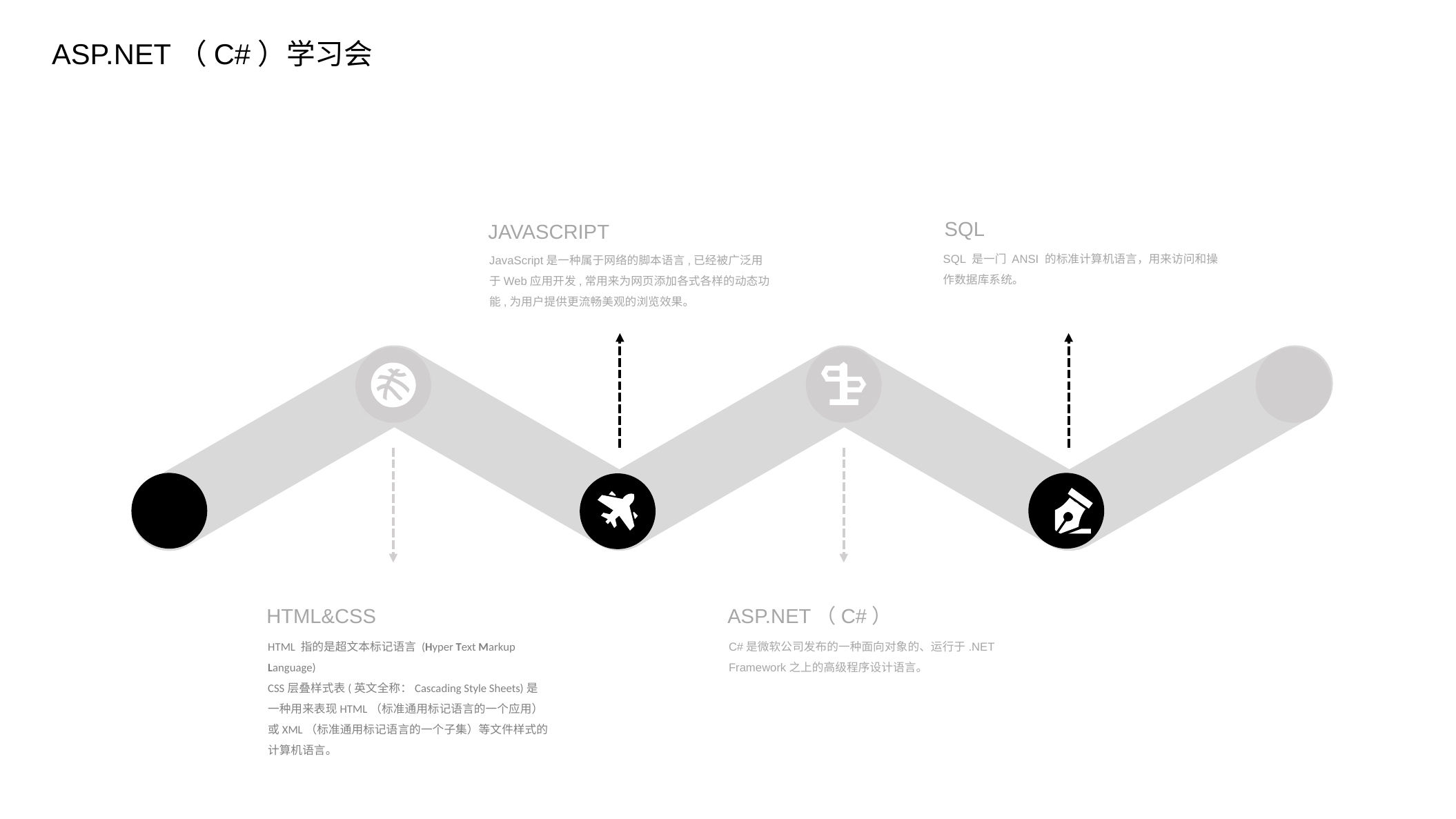

ASP.NET（C#）学习会

SQL
JAVASCRIPT
SQL 是一门 ANSI 的标准计算机语言，用来访问和操作数据库系统。
JavaScript是一种属于网络的脚本语言,已经被广泛用于Web应用开发,常用来为网页添加各式各样的动态功能,为用户提供更流畅美观的浏览效果。
HTML&CSS
ASP.NET（C#）
HTML 指的是超文本标记语言 (Hyper Text Markup Language)
CSS层叠样式表(英文全称：Cascading Style Sheets)是一种用来表现HTML（标准通用标记语言的一个应用）或XML（标准通用标记语言的一个子集）等文件样式的计算机语言。

C#是微软公司发布的一种面向对象的、运行于.NET Framework之上的高级程序设计语言。